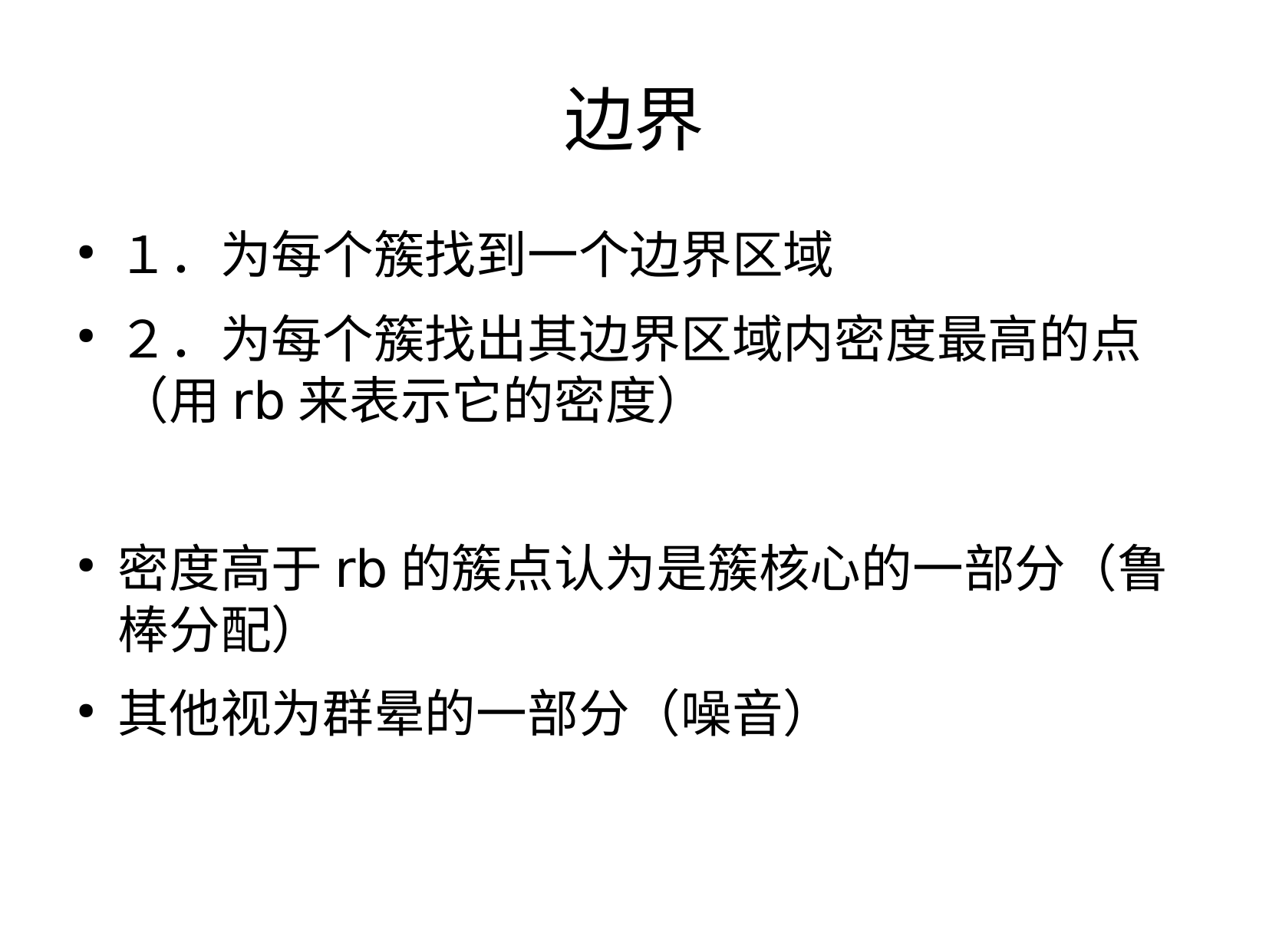

边界
１．为每个簇找到一个边界区域
２．为每个簇找出其边界区域内密度最高的点（用rb来表示它的密度）

密度高于rb的簇点认为是簇核心的一部分（鲁棒分配）
其他视为群晕的一部分（噪音）